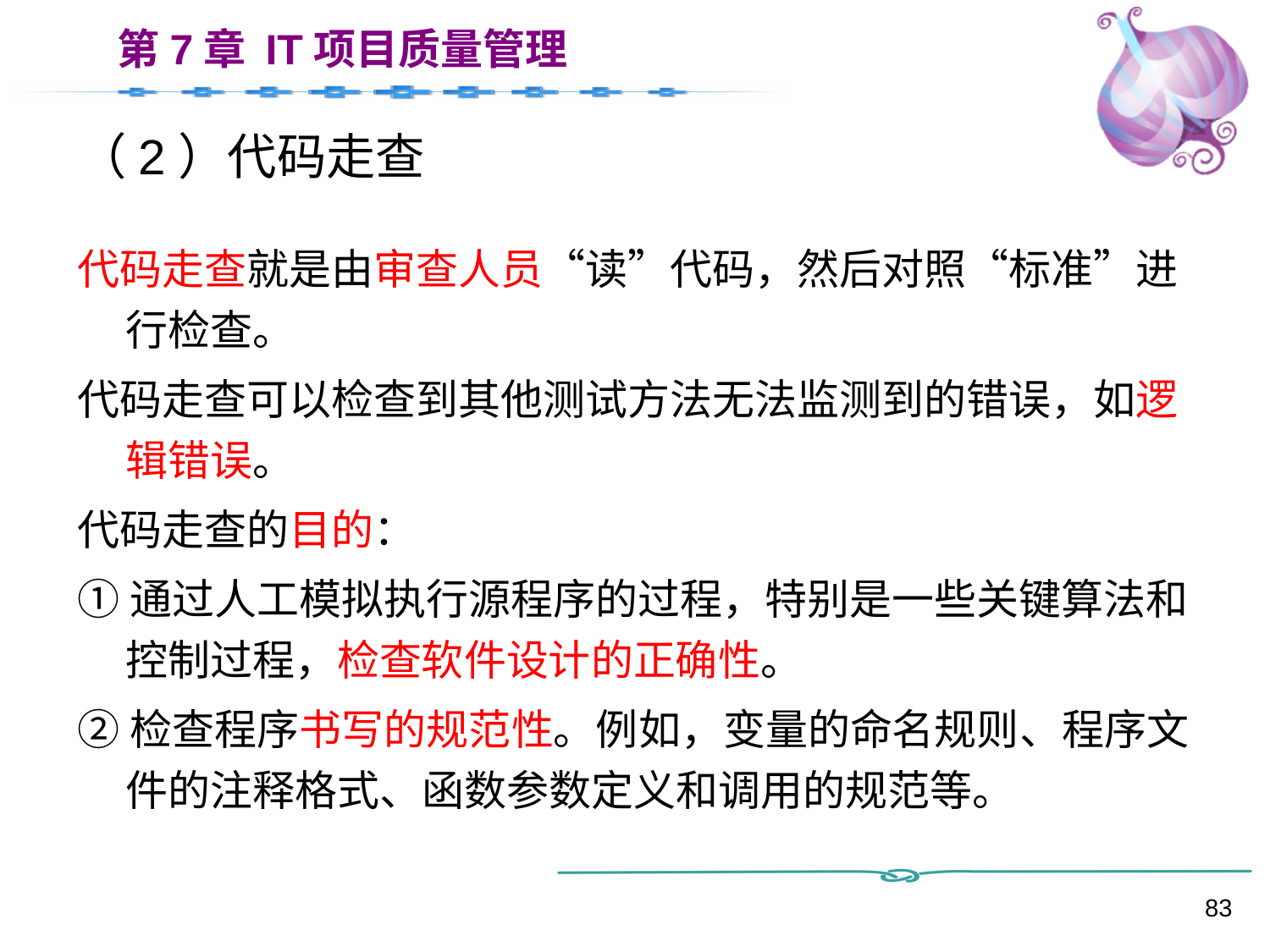

# （2）代码走查
代码走查就是由审查人员“读”代码，然后对照“标准”进行检查。
代码走查可以检查到其他测试方法无法监测到的错误，如逻辑错误。
代码走查的目的：
①通过人工模拟执行源程序的过程，特别是一些关键算法和控制过程，检查软件设计的正确性。
②检查程序书写的规范性。例如，变量的命名规则、程序文件的注释格式、函数参数定义和调用的规范等。
83